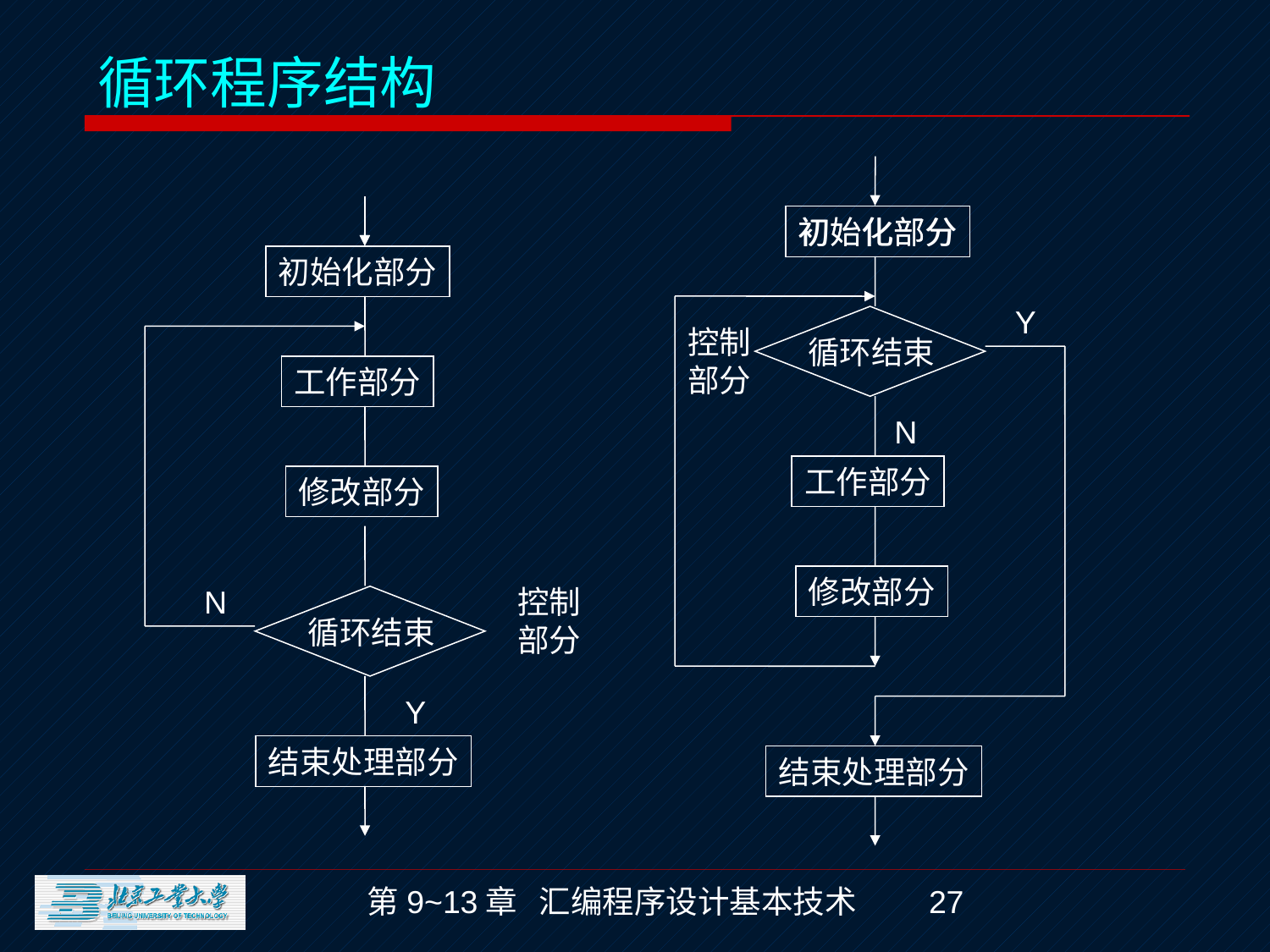

# 循环程序结构

初始化部分
初始化部分
初始化部分

Y

控制
部分

循环结束

工作部分

N

工作部分
修改部分

修改部分
N

控制
部分

循环结束

Y

结束处理部分
结束处理部分